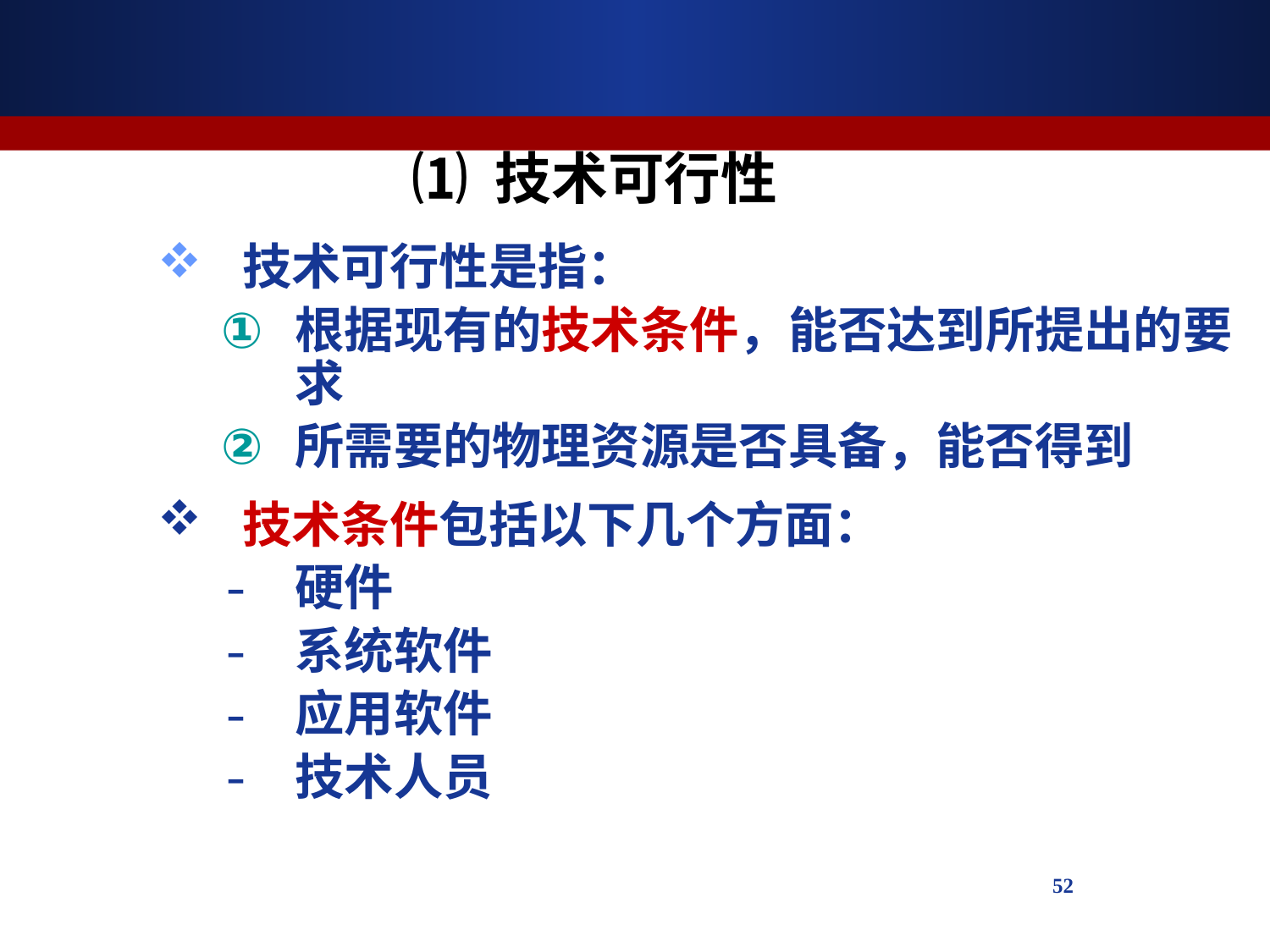

# ⑴ 技术可行性
技术可行性是指：
根据现有的技术条件，能否达到所提出的要求
所需要的物理资源是否具备，能否得到
技术条件包括以下几个方面：
硬件
系统软件
应用软件
技术人员
52